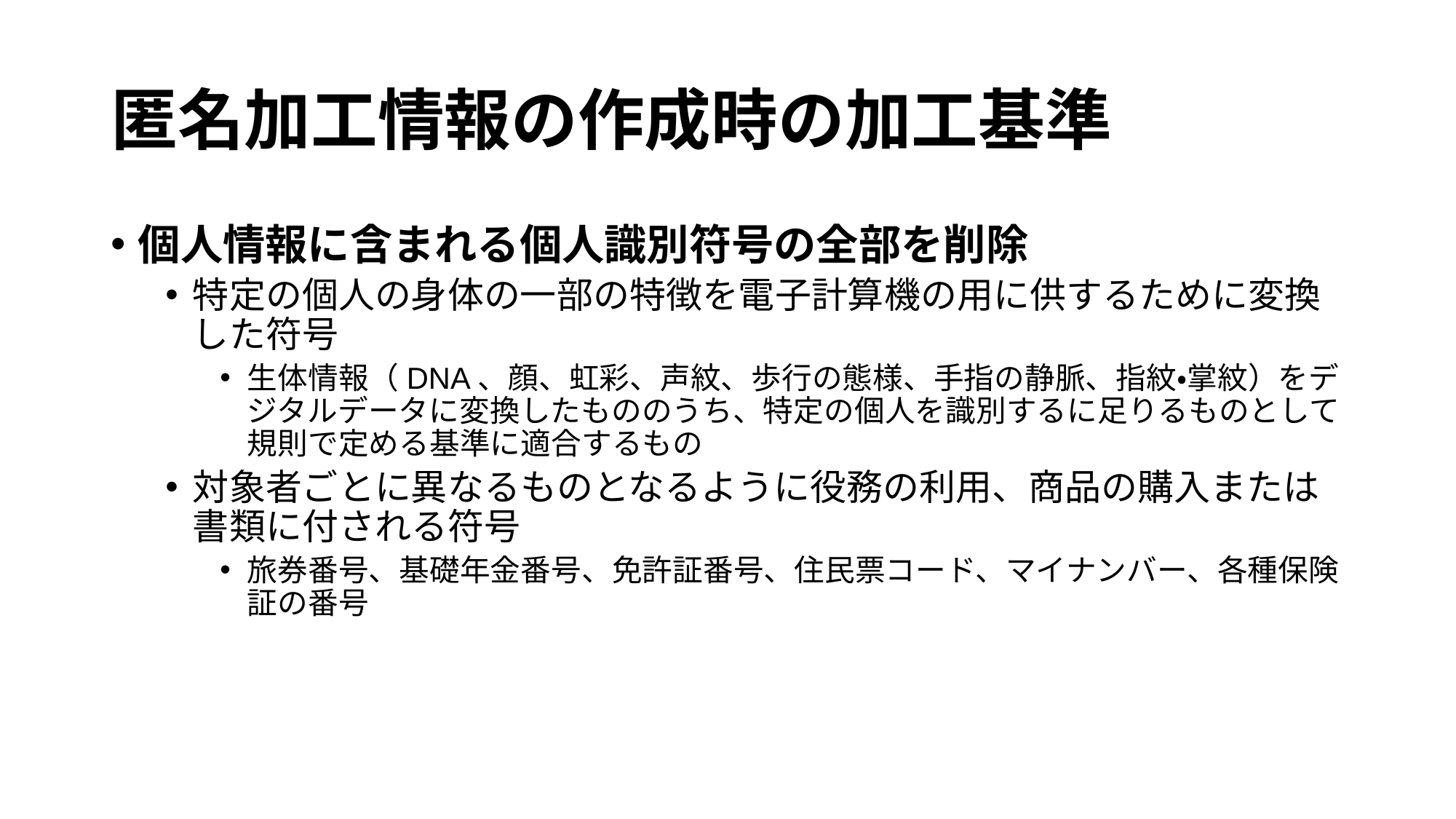

# 匿名加工情報の作成時の加工基準
個人情報に含まれる個人識別符号の全部を削除
特定の個人の身体の一部の特徴を電子計算機の用に供するために変換した符号
生体情報（DNA、顔、虹彩、声紋、歩行の態様、手指の静脈、指紋・掌紋）をデジタルデータに変換したもののうち、特定の個人を識別するに足りるものとして規則で定める基準に適合するもの
対象者ごとに異なるものとなるように役務の利用、商品の購入または書類に付される符号
旅券番号、基礎年金番号、免許証番号、住民票コード、マイナンバー、各種保険証の番号